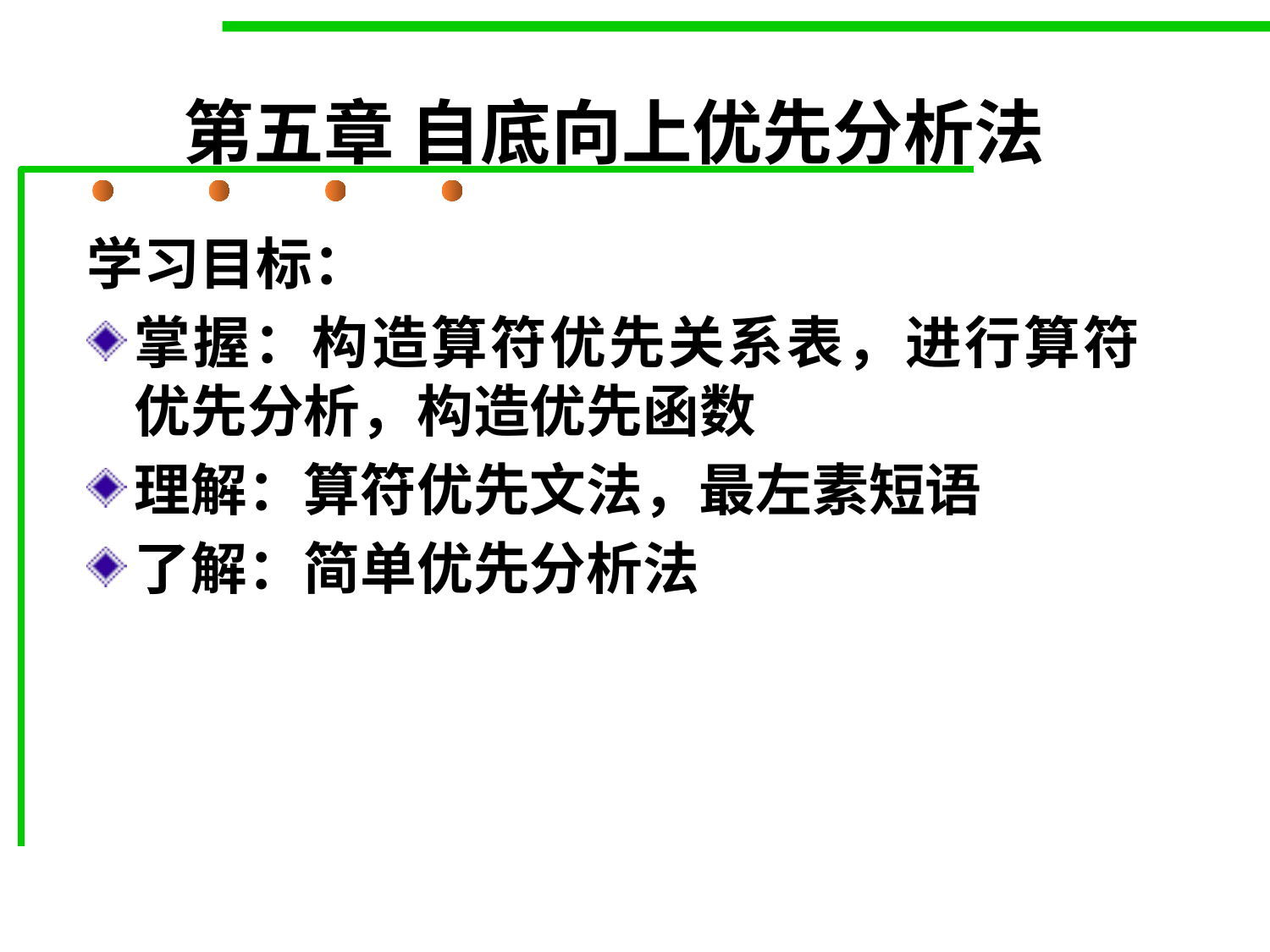

# 第五章 自底向上优先分析法
学习目标：
掌握：构造算符优先关系表，进行算符优先分析，构造优先函数
理解：算符优先文法，最左素短语
了解：简单优先分析法